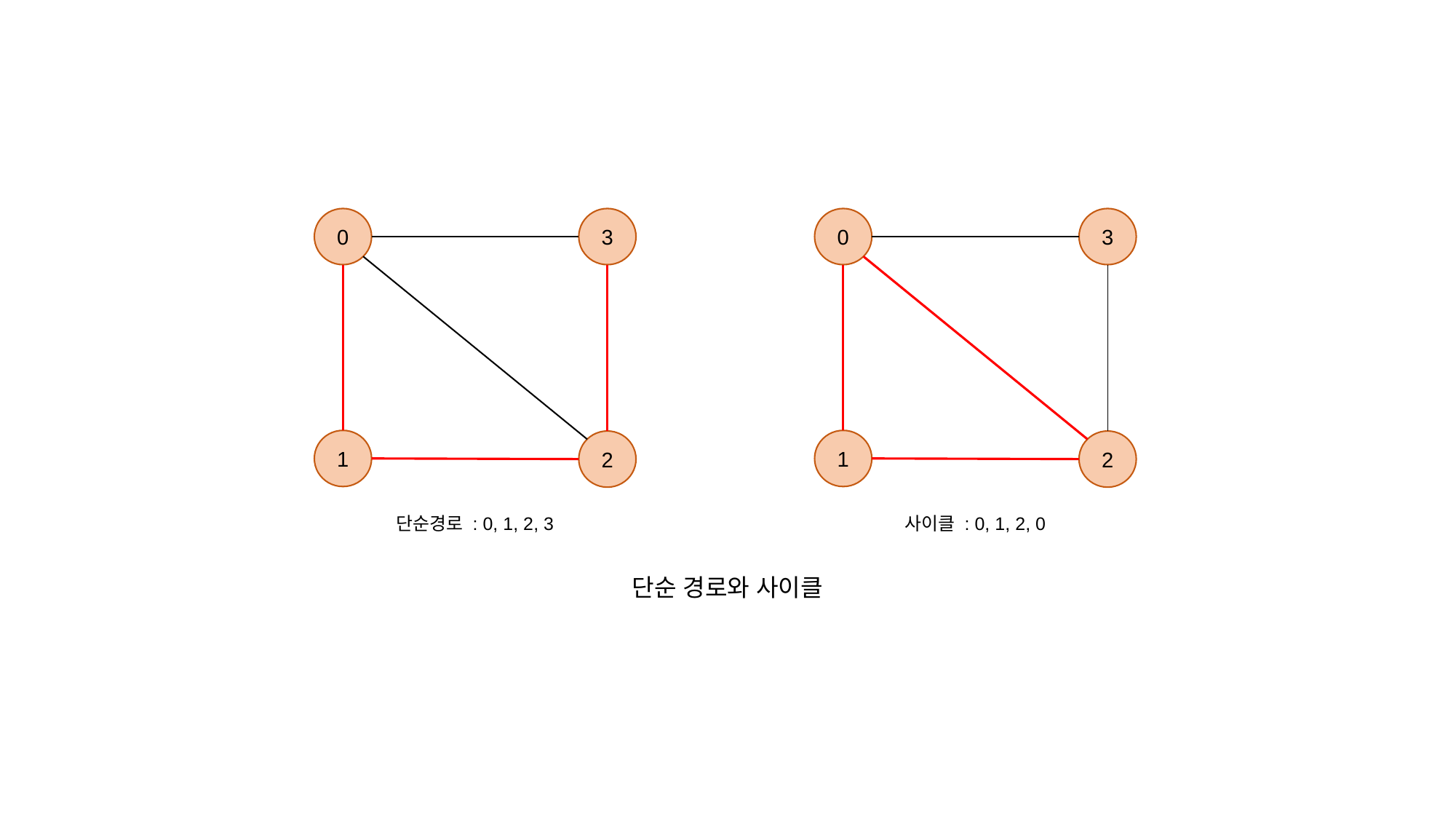

0
3
0
3
1
1
2
2
단순경로 : 0, 1, 2, 3
사이클 : 0, 1, 2, 0
단순 경로와 사이클